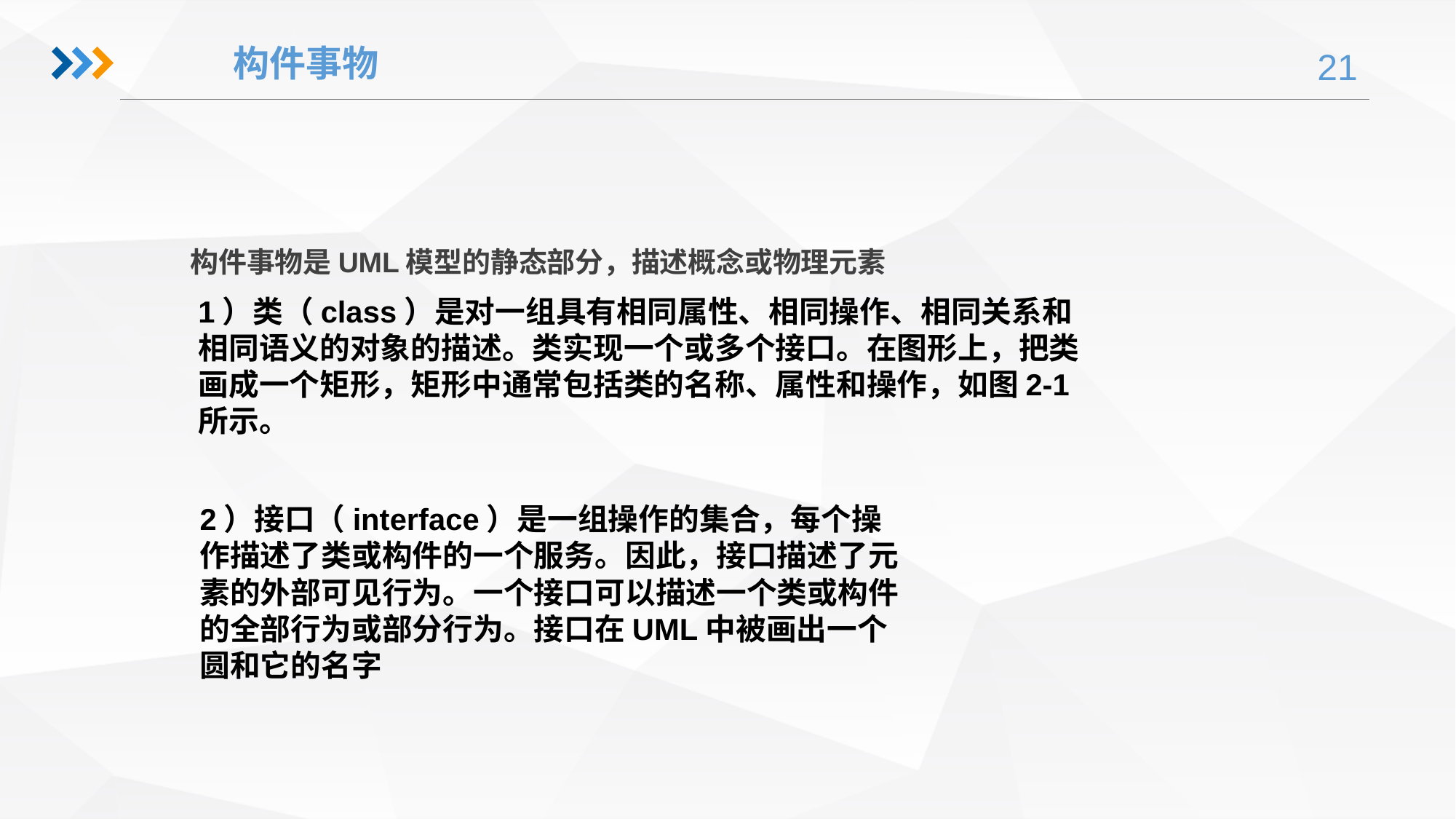

构件事物
构件事物是UML模型的静态部分，描述概念或物理元素
1）类（class）是对一组具有相同属性、相同操作、相同关系和相同语义的对象的描述。类实现一个或多个接口。在图形上，把类画成一个矩形，矩形中通常包括类的名称、属性和操作，如图2-1所示。
2）接口（interface）是一组操作的集合，每个操作描述了类或构件的一个服务。因此，接口描述了元素的外部可见行为。一个接口可以描述一个类或构件的全部行为或部分行为。接口在UML中被画出一个圆和它的名字